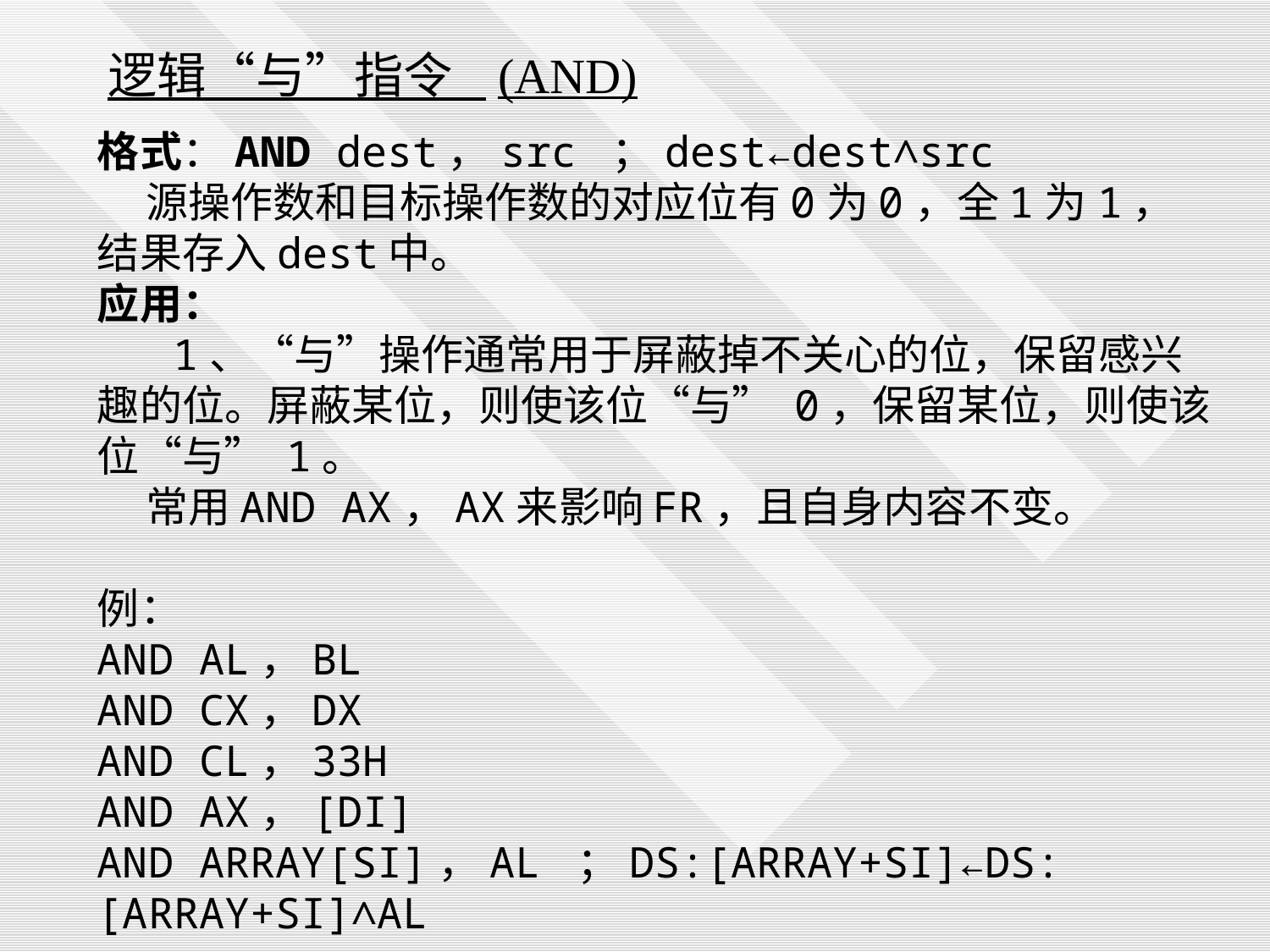

逻辑“与”指令   (AND)
格式：AND dest，src ；dest←dest∧src
    源操作数和目标操作数的对应位有0为0，全1为1，结果存入dest中。
应用：
   1、“与”操作通常用于屏蔽掉不关心的位，保留感兴趣的位。屏蔽某位，则使该位“与” 0，保留某位，则使该位“与” 1。
    常用AND AX，AX来影响FR，且自身内容不变。

例：
AND AL，BL
AND CX，DX
AND CL，33H
AND AX，[DI]
AND ARRAY[SI]，AL ；DS:[ARRAY+SI]←DS:[ARRAY+SI]∧AL